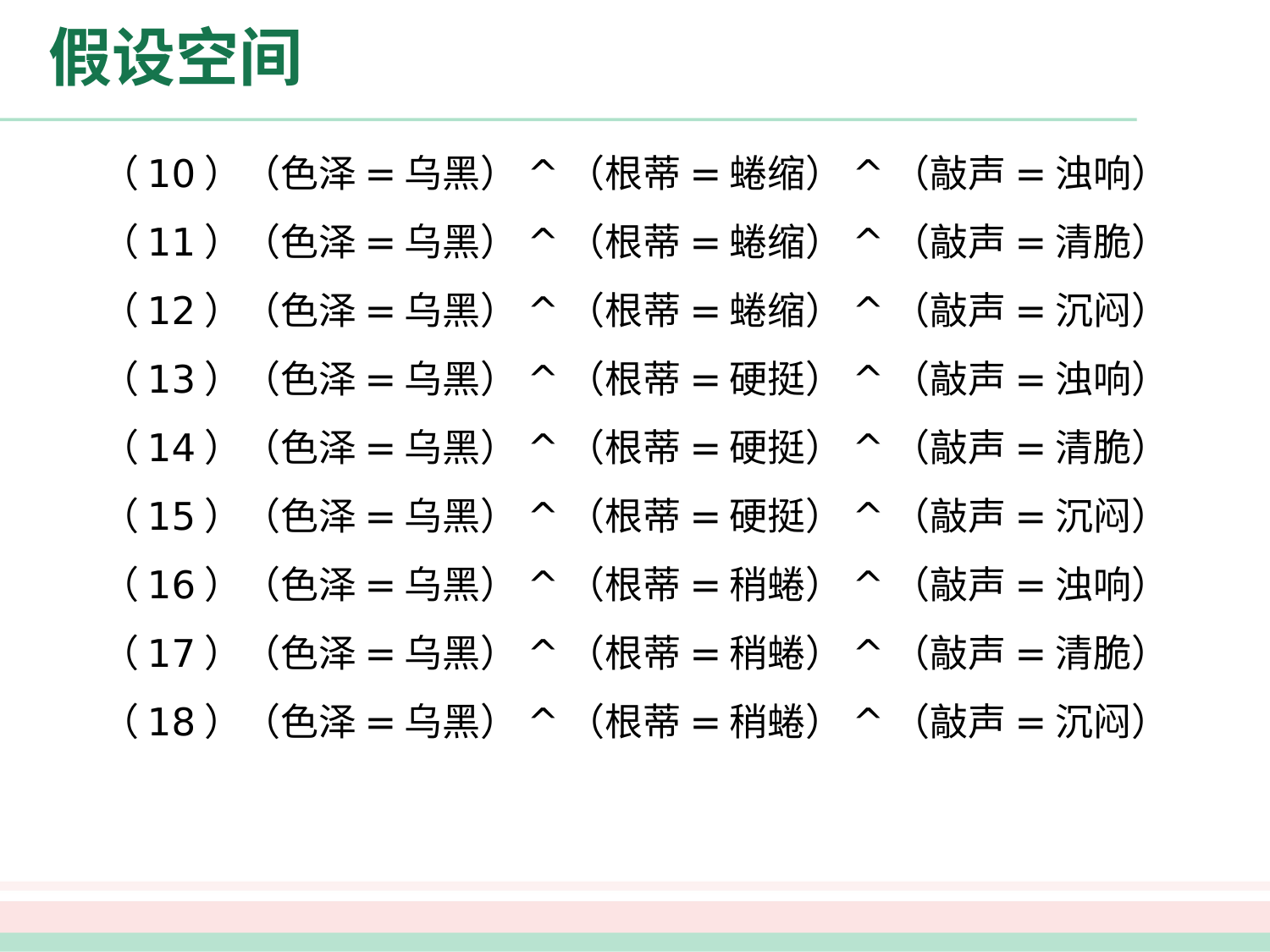

# 假设空间
（10）（色泽=乌黑）^（根蒂=蜷缩）^（敲声=浊响）
（11）（色泽=乌黑）^（根蒂=蜷缩）^（敲声=清脆）
（12）（色泽=乌黑）^（根蒂=蜷缩）^（敲声=沉闷）
（13）（色泽=乌黑）^（根蒂=硬挺）^（敲声=浊响）
（14）（色泽=乌黑）^（根蒂=硬挺）^（敲声=清脆）
（15）（色泽=乌黑）^（根蒂=硬挺）^（敲声=沉闷）
（16）（色泽=乌黑）^（根蒂=稍蜷）^（敲声=浊响）
（17）（色泽=乌黑）^（根蒂=稍蜷）^（敲声=清脆）
（18）（色泽=乌黑）^（根蒂=稍蜷）^（敲声=沉闷）